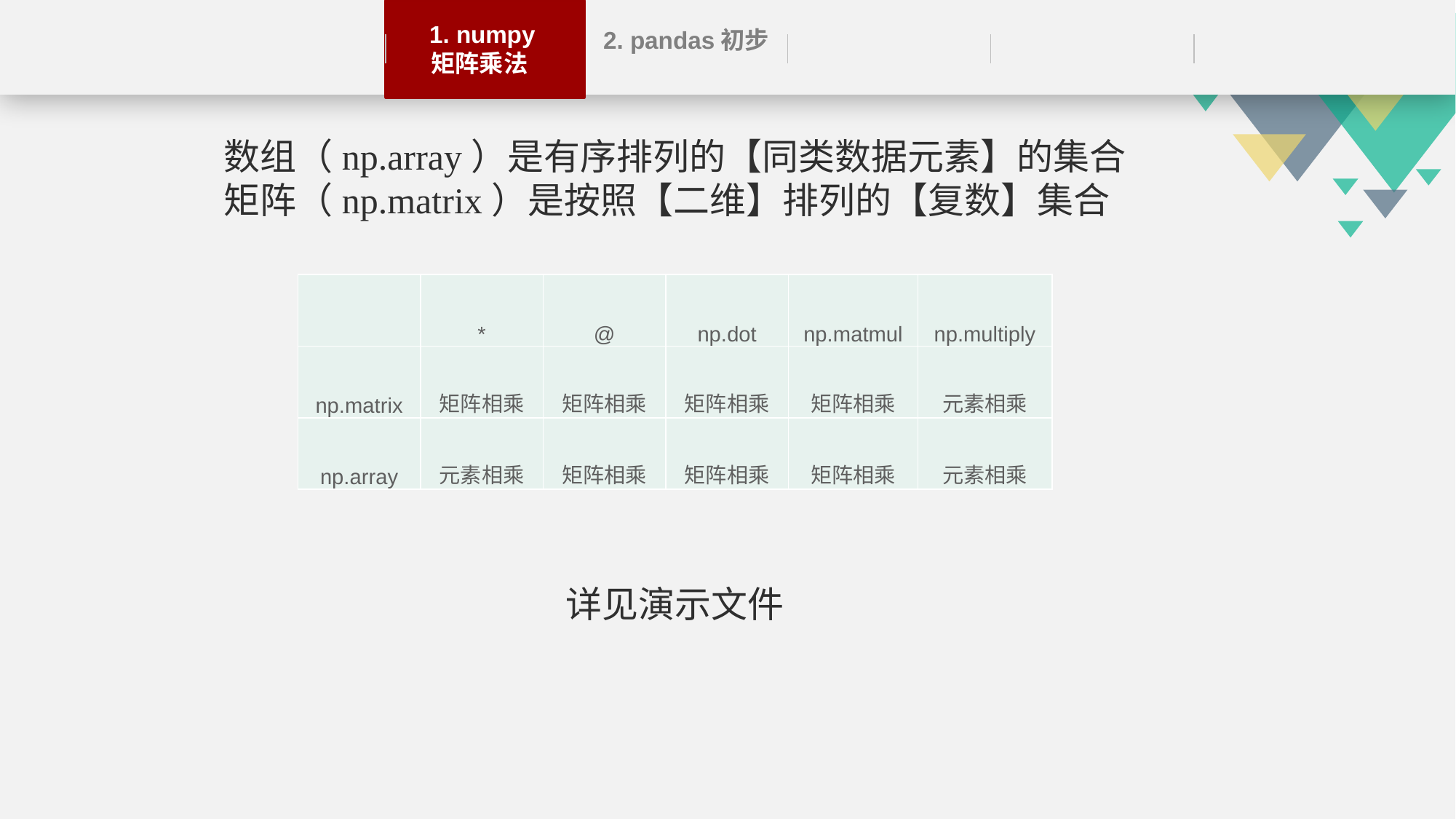

1. numpy
矩阵乘法
2. pandas初步
数组（np.array）是有序排列的【同类数据元素】的集合
矩阵（np.matrix）是按照【二维】排列的【复数】集合
|  | \* | @ | np.dot | np.matmul | np.multiply |
| --- | --- | --- | --- | --- | --- |
| np.matrix | 矩阵相乘 | 矩阵相乘 | 矩阵相乘 | 矩阵相乘 | 元素相乘 |
| np.array | 元素相乘 | 矩阵相乘 | 矩阵相乘 | 矩阵相乘 | 元素相乘 |

详见演示文件